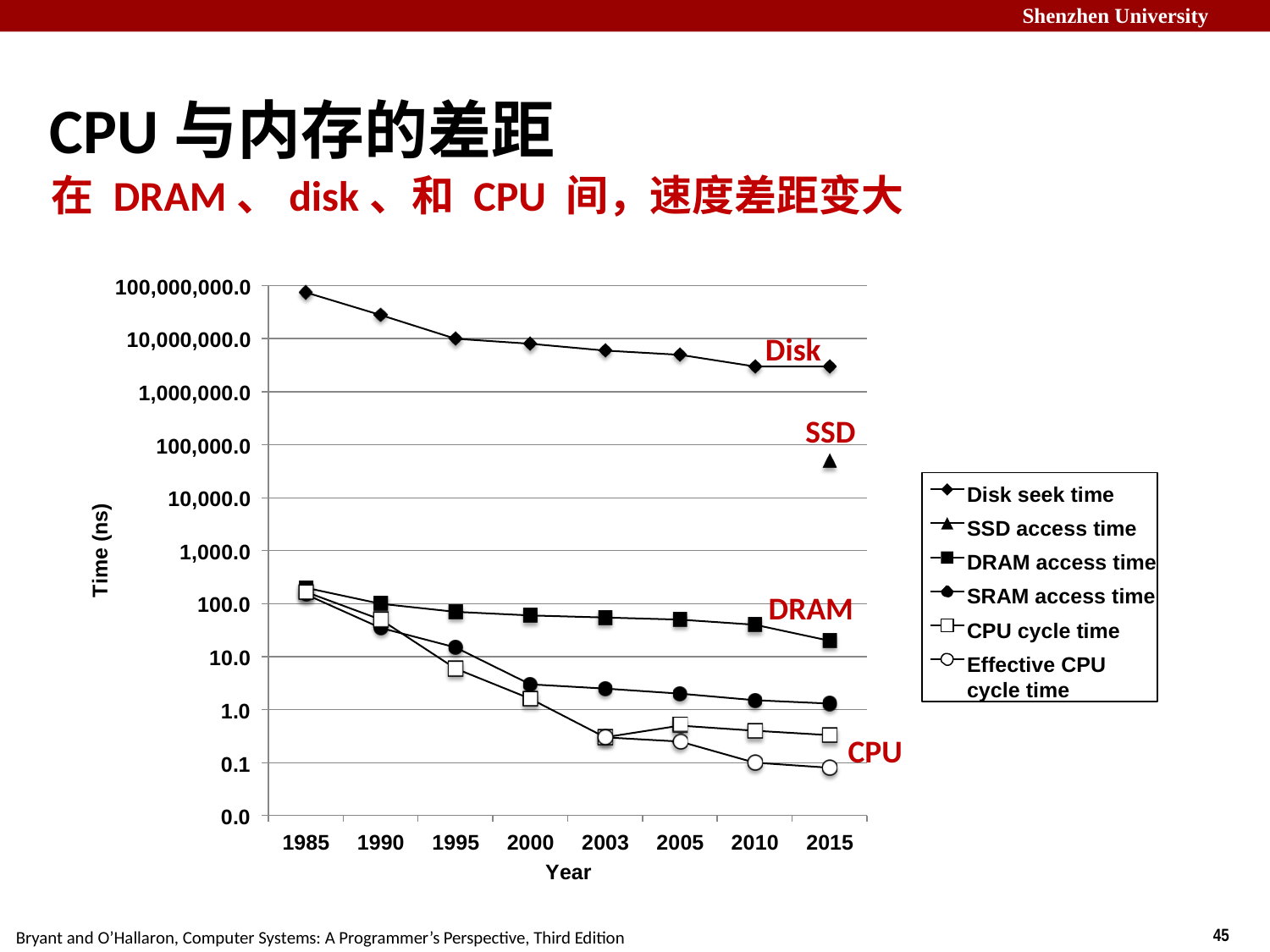

# CPU与内存的差距

在 DRAM、disk、和 CPU 间，速度差距变大
100,000,000.0

10,000,000.0

Disk

1,000,000.0

SSD
100,000.0

Disk seek time SSD access time DRAM access time SRAM access time CPU cycle time
Effective CPU cycle time

10,000.0

Time (ns)

1,000.0

DRAM
100.0

10.0

1.0

CPU

0.1

0.0

1985
1990
1995
2000
2003
2005
2010
2015
Year